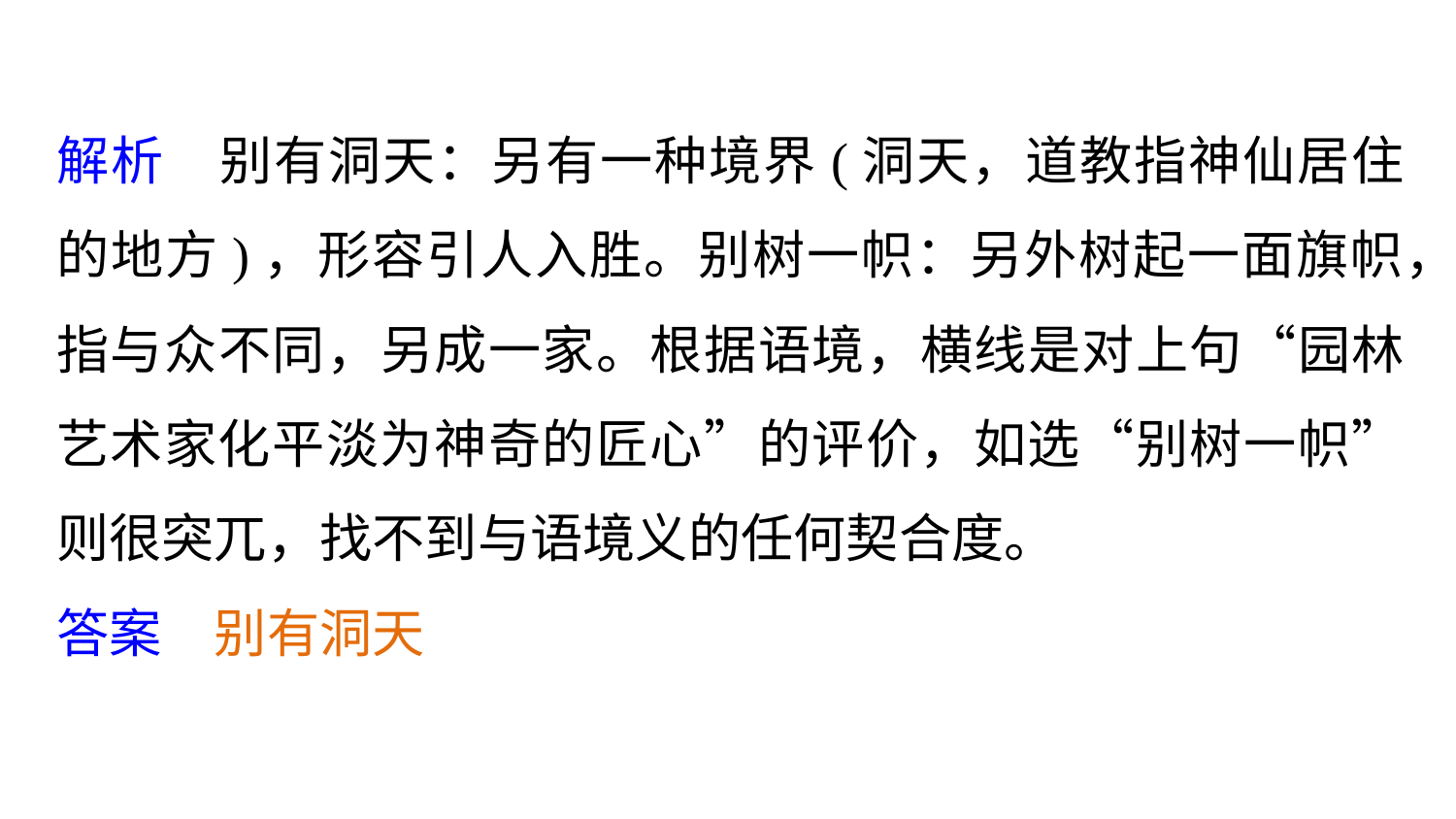

解析　别有洞天：另有一种境界(洞天，道教指神仙居住的地方)，形容引人入胜。别树一帜：另外树起一面旗帜，指与众不同，另成一家。根据语境，横线是对上句“园林艺术家化平淡为神奇的匠心”的评价，如选“别树一帜”则很突兀，找不到与语境义的任何契合度。
答案　别有洞天